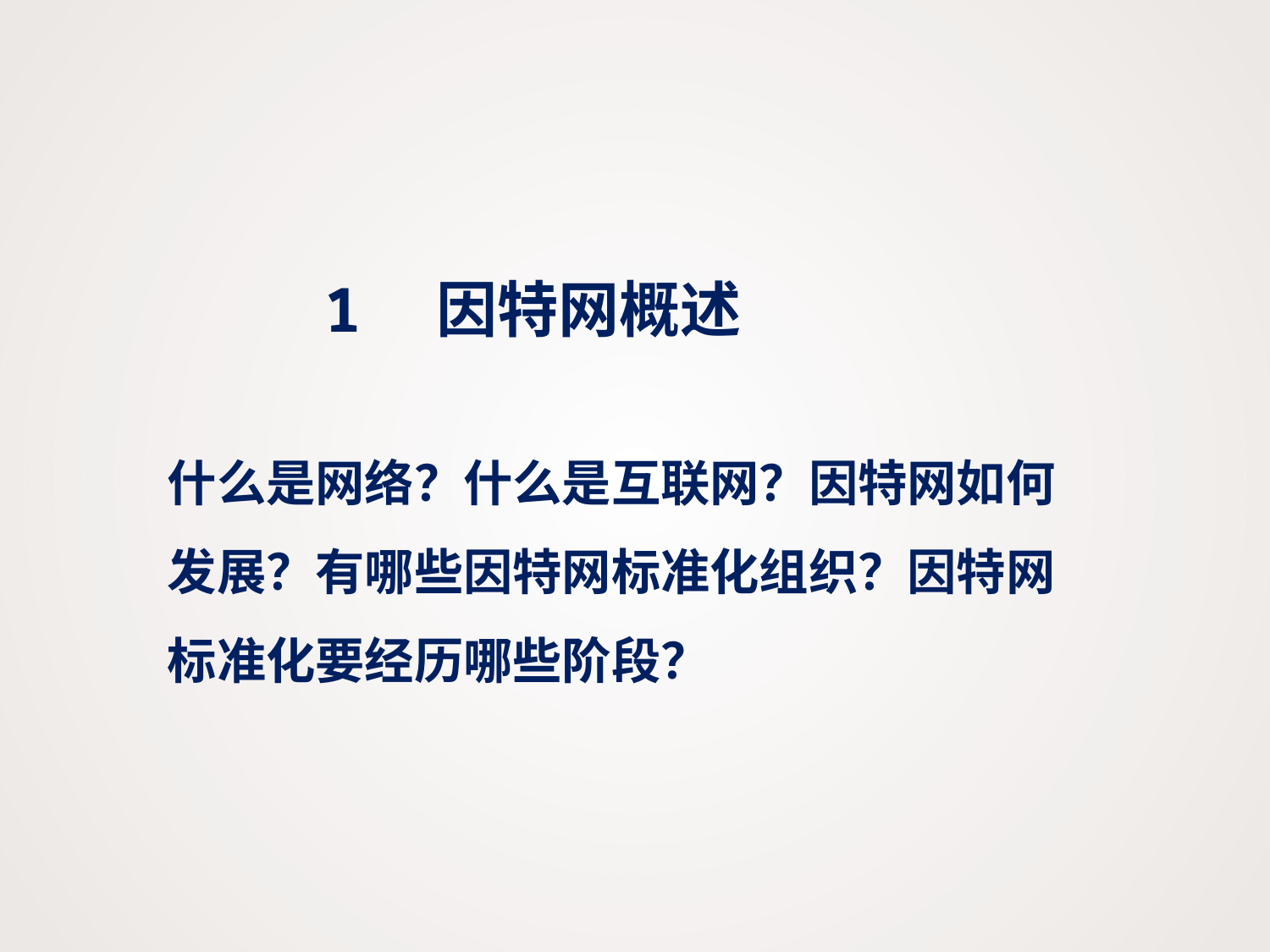

1　因特网概述
什么是网络？什么是互联网？因特网如何发展？有哪些因特网标准化组织？因特网标准化要经历哪些阶段？